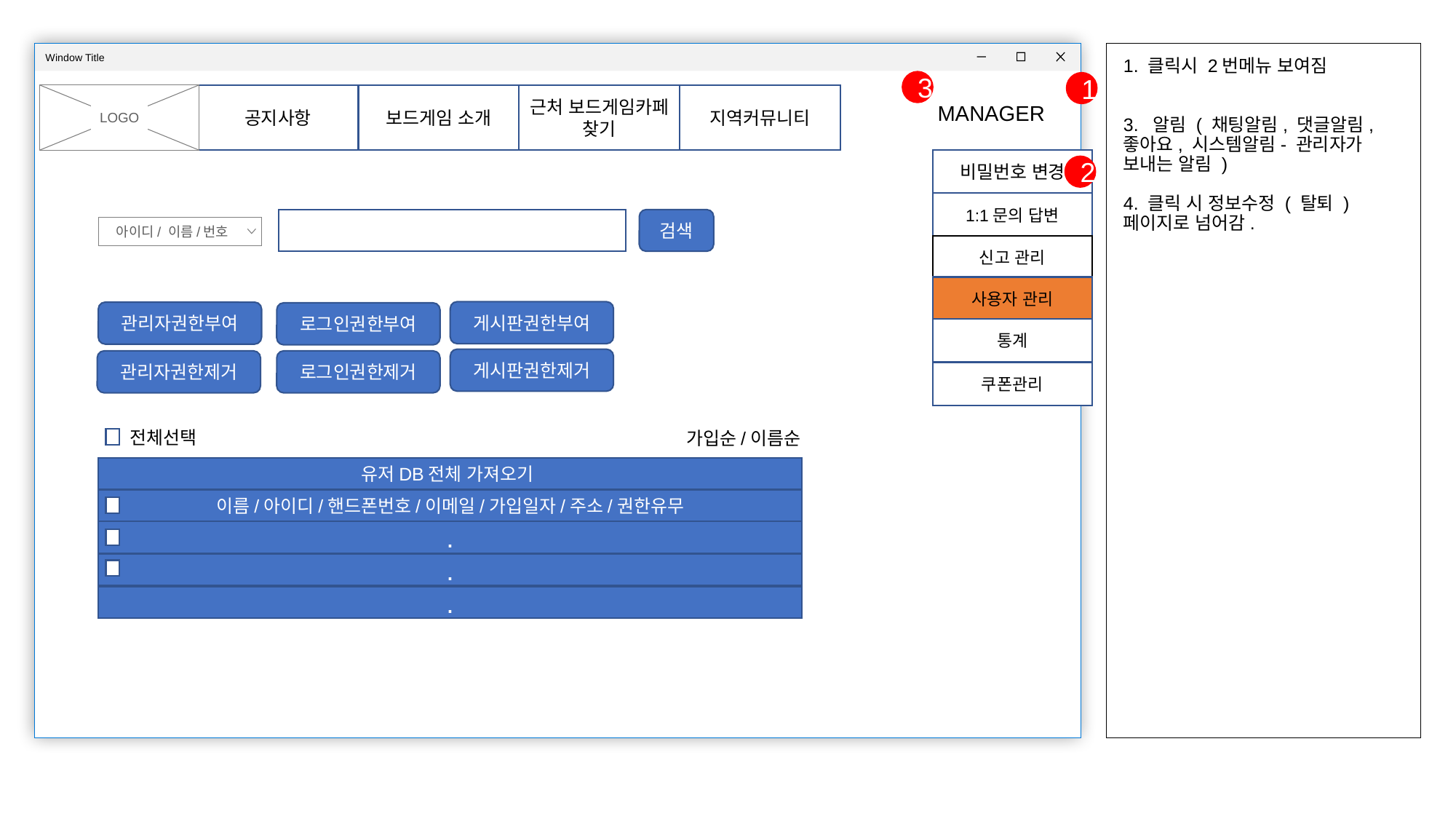

1. 클릭시 2번메뉴 보여짐
3.  알림 ( 채팅알림, 댓글알림, 좋아요, 시스템알림- 관리자가 보내는 알림 )
4. 클릭 시 정보수정 ( 탈퇴 )
페이지로 넘어감.
3
1
공지사항
보드게임 소개
근처 보드게임카페 찾기
지역커뮤니티

LOGO
MANAGER
비밀번호 변경
2
1:1문의 답변
 아이디/ 이름/번호

검색
신고 관리
사용자 관리
게시판권한부여
관리자권한부여
로그인권한부여
통계
게시판권한제거
관리자권한제거
로그인권한제거
쿠폰관리
전체선택
가입순/이름순

유저DB전체 가져오기
이름/아이디/핸드폰번호/이메일/가입일자/주소/권한유무

.

.

.